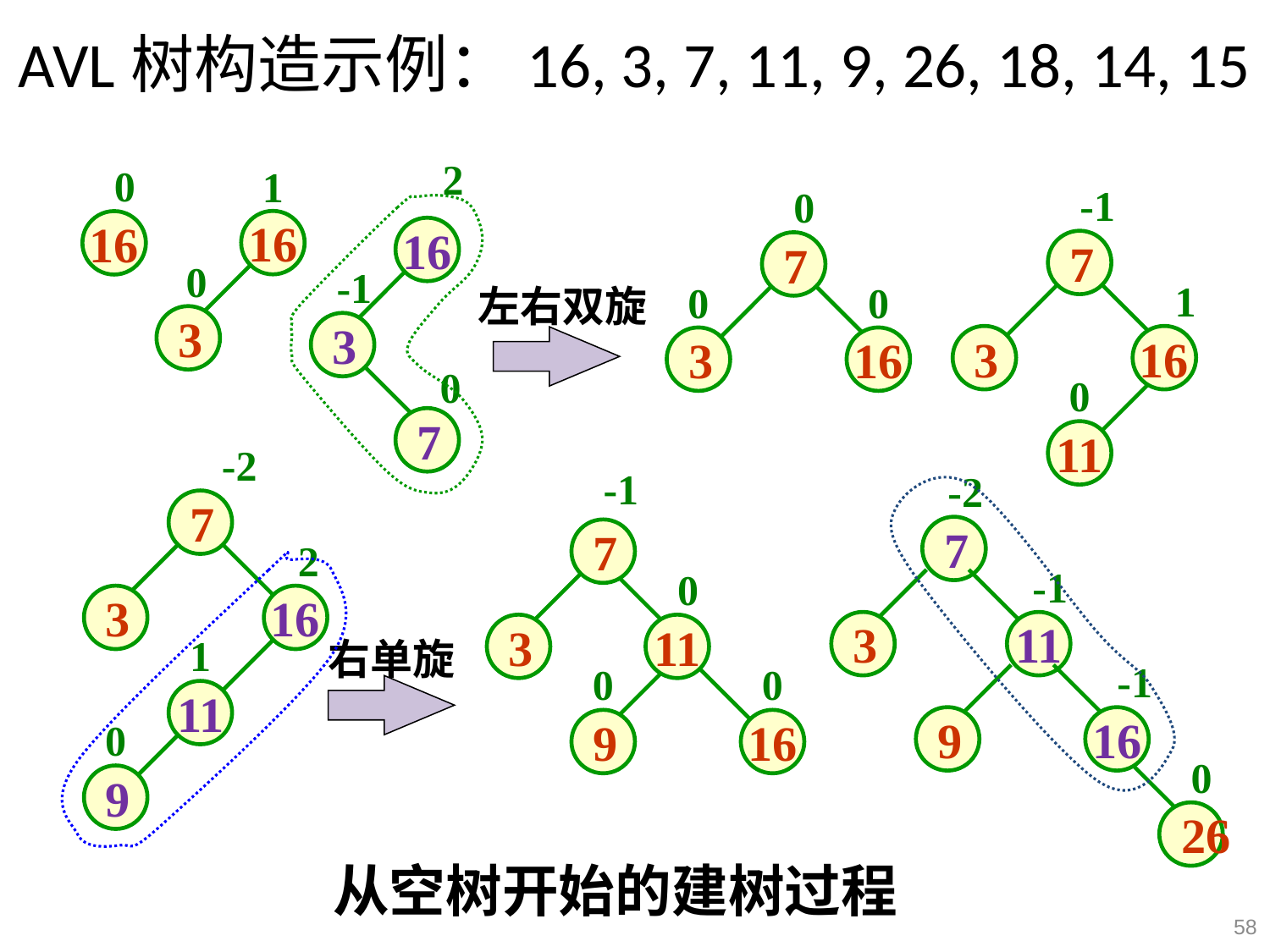

# AVL树构造示例：16, 3, 7, 11, 9, 26, 18, 14, 15
2

16
-1

3
0

7
0
16
1
16
0

3
-1
7
1

3
16
0

11
0
7
0
0

3
16
左右双旋

-2
7
2

3
16
1

11
0

9
-1
7
0

3
11
0
0

9
16
-2

7
-1

3
11
-1

9
16
0

26
右单旋

从空树开始的建树过程
58